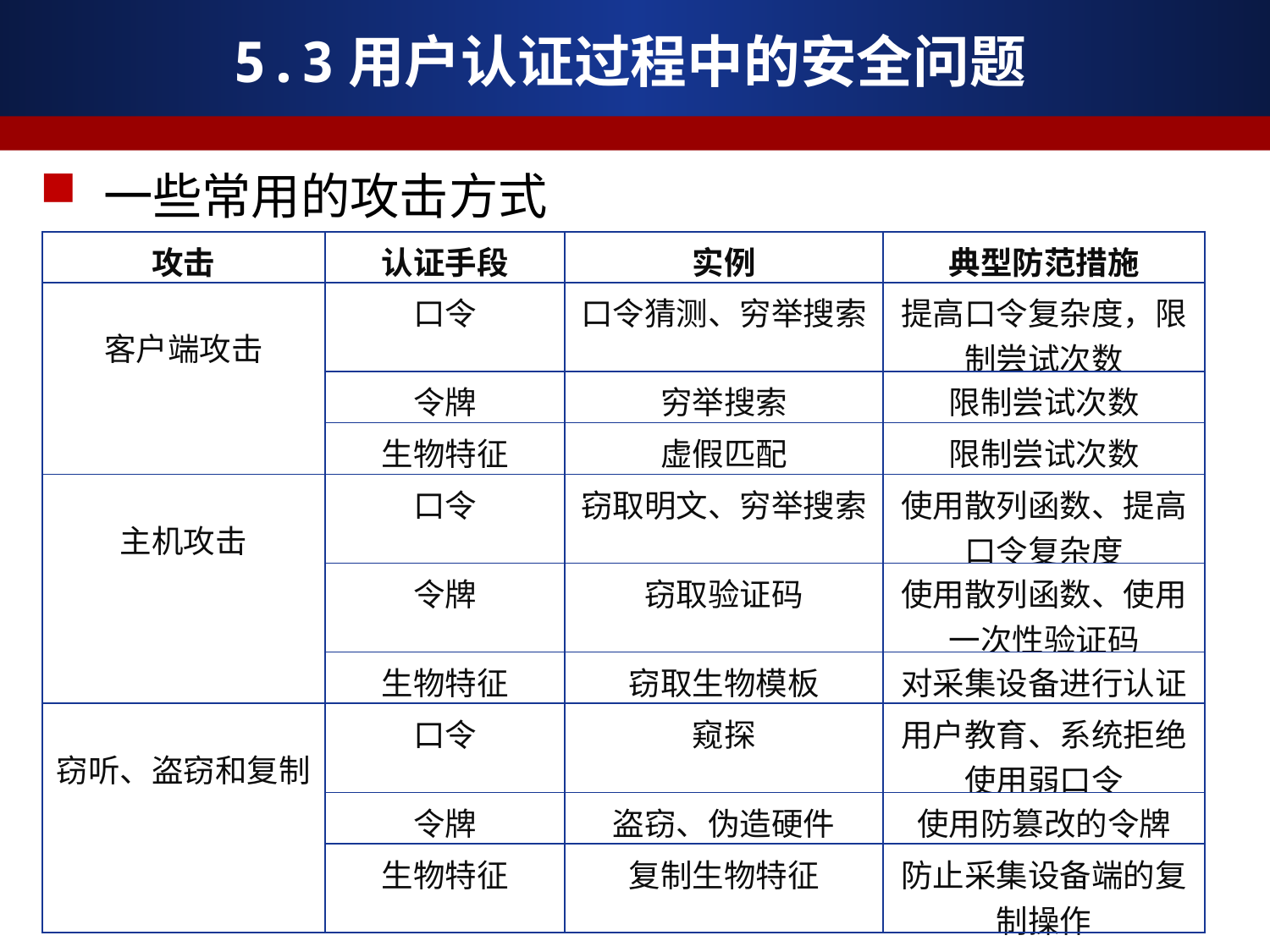

# 5.3用户认证过程中的安全问题
一些常用的攻击方式
| 攻击 | 认证手段 | 实例 | 典型防范措施 |
| --- | --- | --- | --- |
| 客户端攻击 | 口令 | 口令猜测、穷举搜索 | 提高口令复杂度，限制尝试次数 |
|  | 令牌 | 穷举搜索 | 限制尝试次数 |
|  | 生物特征 | 虚假匹配 | 限制尝试次数 |
| 主机攻击 | 口令 | 窃取明文、穷举搜索 | 使用散列函数、提高口令复杂度 |
|  | 令牌 | 窃取验证码 | 使用散列函数、使用一次性验证码 |
|  | 生物特征 | 窃取生物模板 | 对采集设备进行认证 |
| 窃听、盗窃和复制 | 口令 | 窥探 | 用户教育、系统拒绝使用弱口令 |
|  | 令牌 | 盗窃、伪造硬件 | 使用防篡改的令牌 |
|  | 生物特征 | 复制生物特征 | 防止采集设备端的复制操作 |